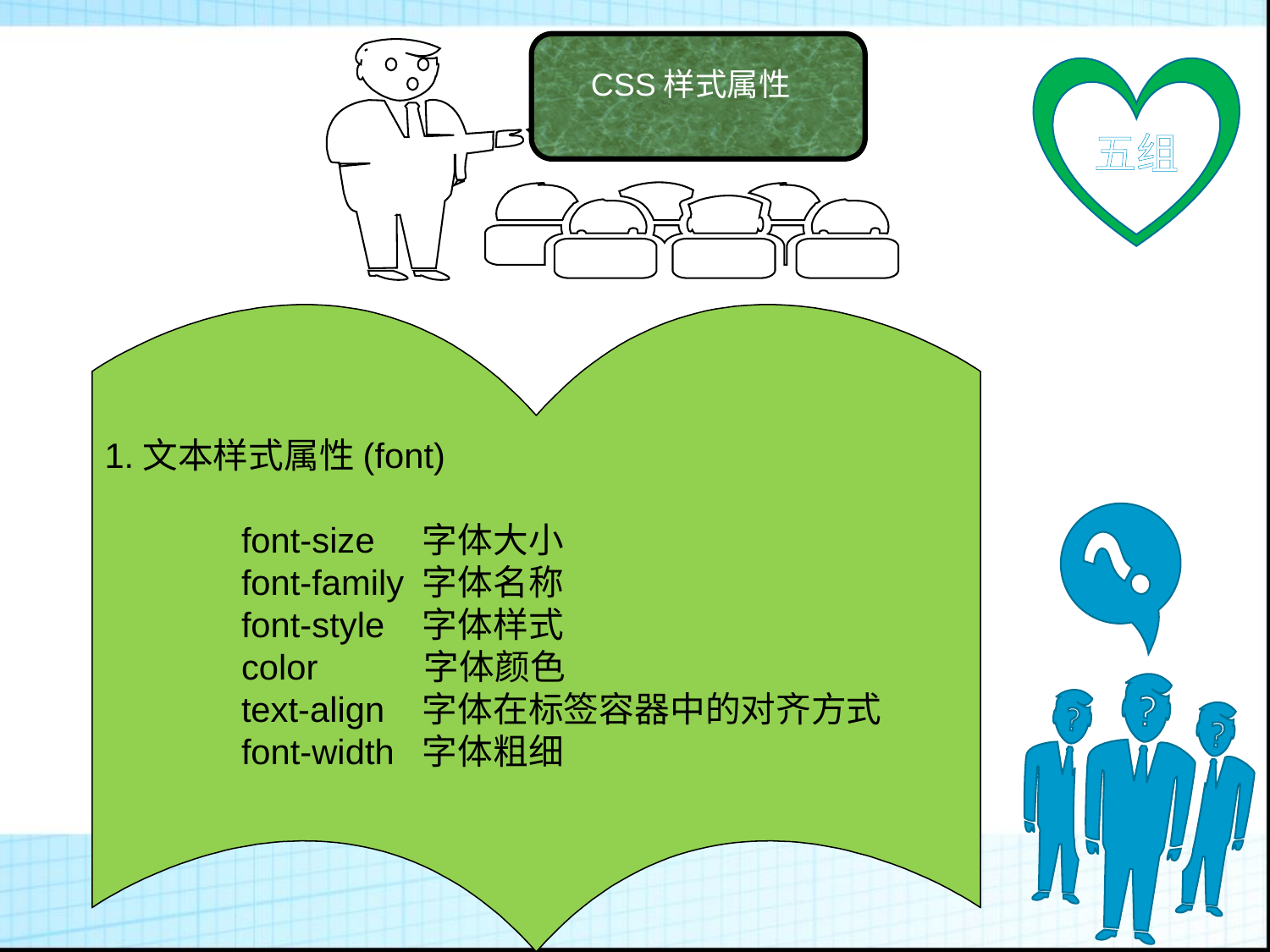

CSS样式属性

五组

1.文本样式属性(font)

	 font-size    字体大小
	 font-family 字体名称
	 font-style   字体样式
	 color          字体颜色
  	 text-align   字体在标签容器中的对齐方式
	 font-width  字体粗细